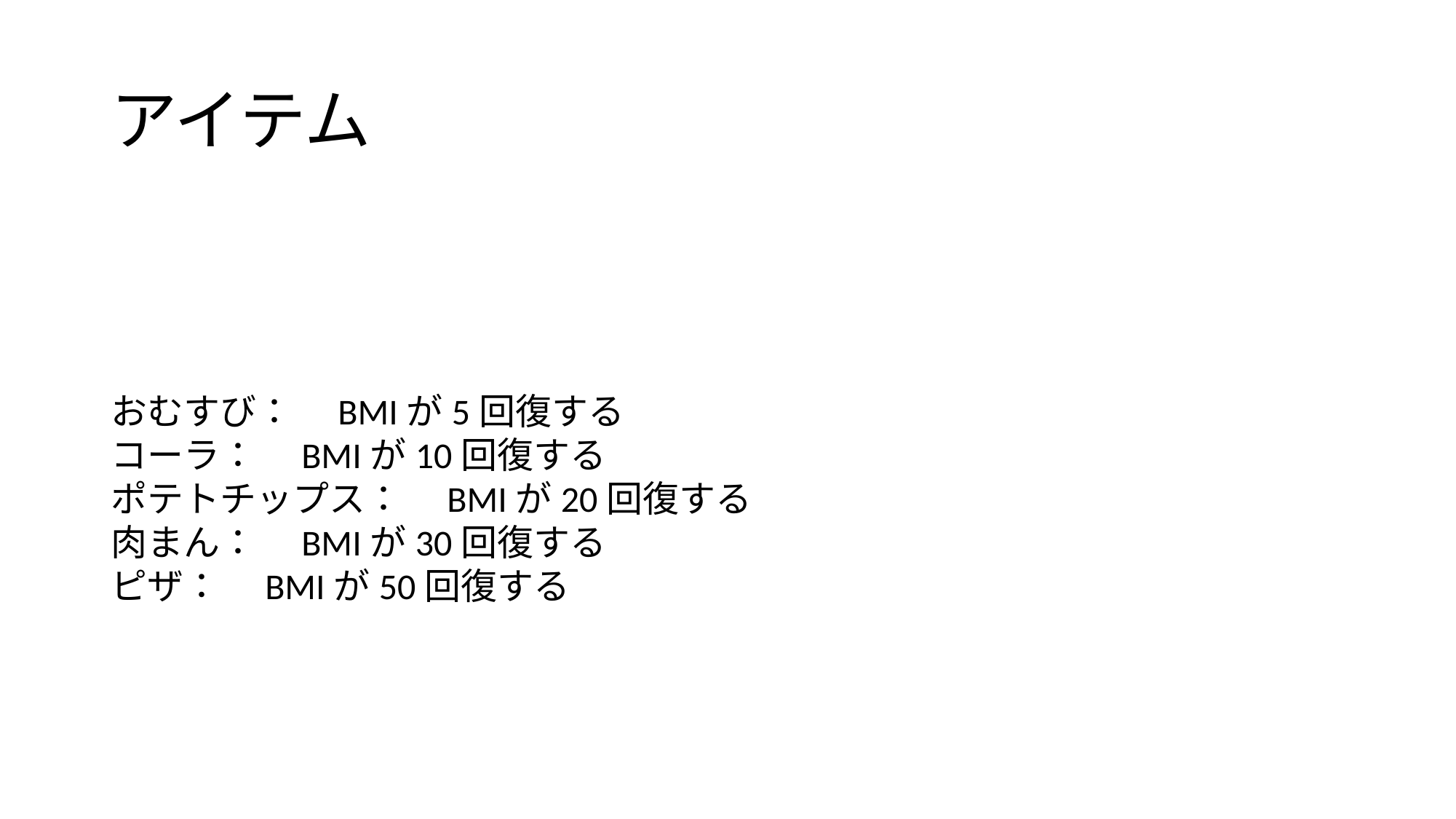

# アイテム
おむすび：　BMIが5回復する
コーラ：　BMIが10回復する
ポテトチップス：　BMIが20回復する
肉まん：　BMIが30回復する
ピザ：　BMIが50回復する